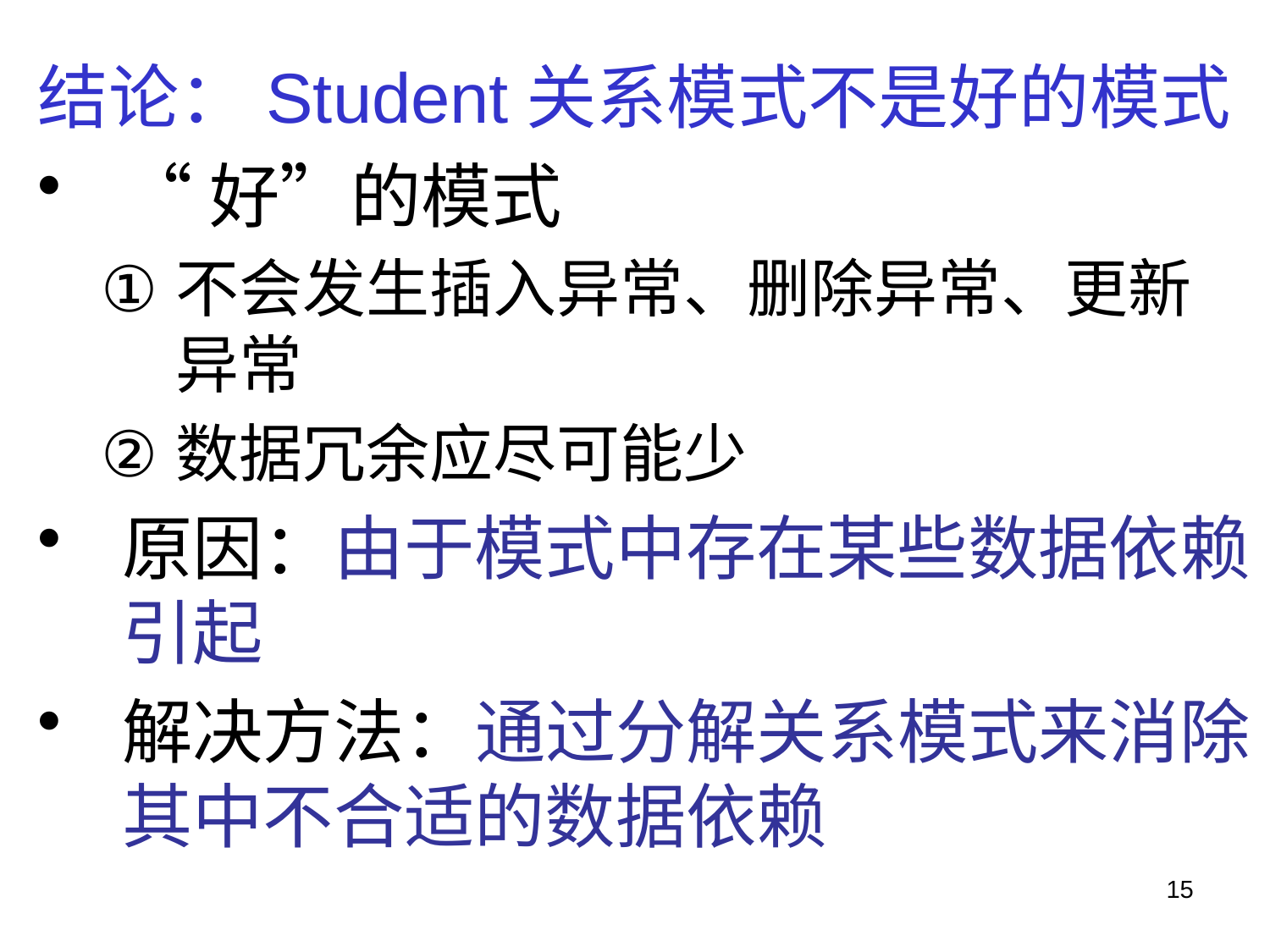

结论：Student关系模式不是好的模式
“好”的模式
不会发生插入异常、删除异常、更新异常
数据冗余应尽可能少
原因：由于模式中存在某些数据依赖引起
解决方法：通过分解关系模式来消除其中不合适的数据依赖
15